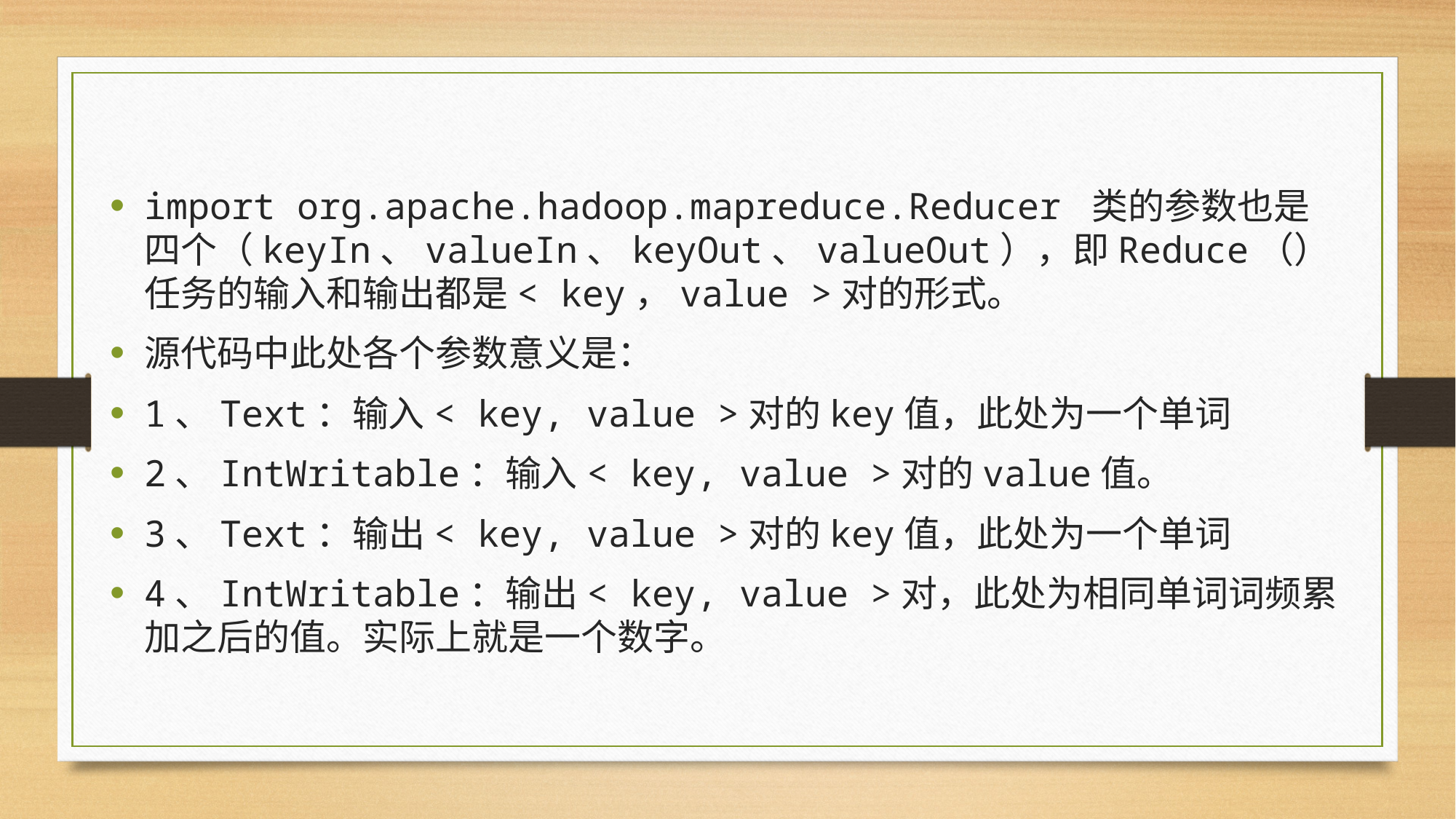

#
import org.apache.hadoop.mapreduce.Reducer 类的参数也是四个（keyIn、valueIn、keyOut、valueOut），即Reduce（）任务的输入和输出都是< key，value >对的形式。
源代码中此处各个参数意义是：
1、Text：输入< key, value >对的key值，此处为一个单词
2、IntWritable：输入< key, value >对的value值。
3、Text：输出< key, value >对的key值，此处为一个单词
4、IntWritable：输出< key, value >对，此处为相同单词词频累加之后的值。实际上就是一个数字。